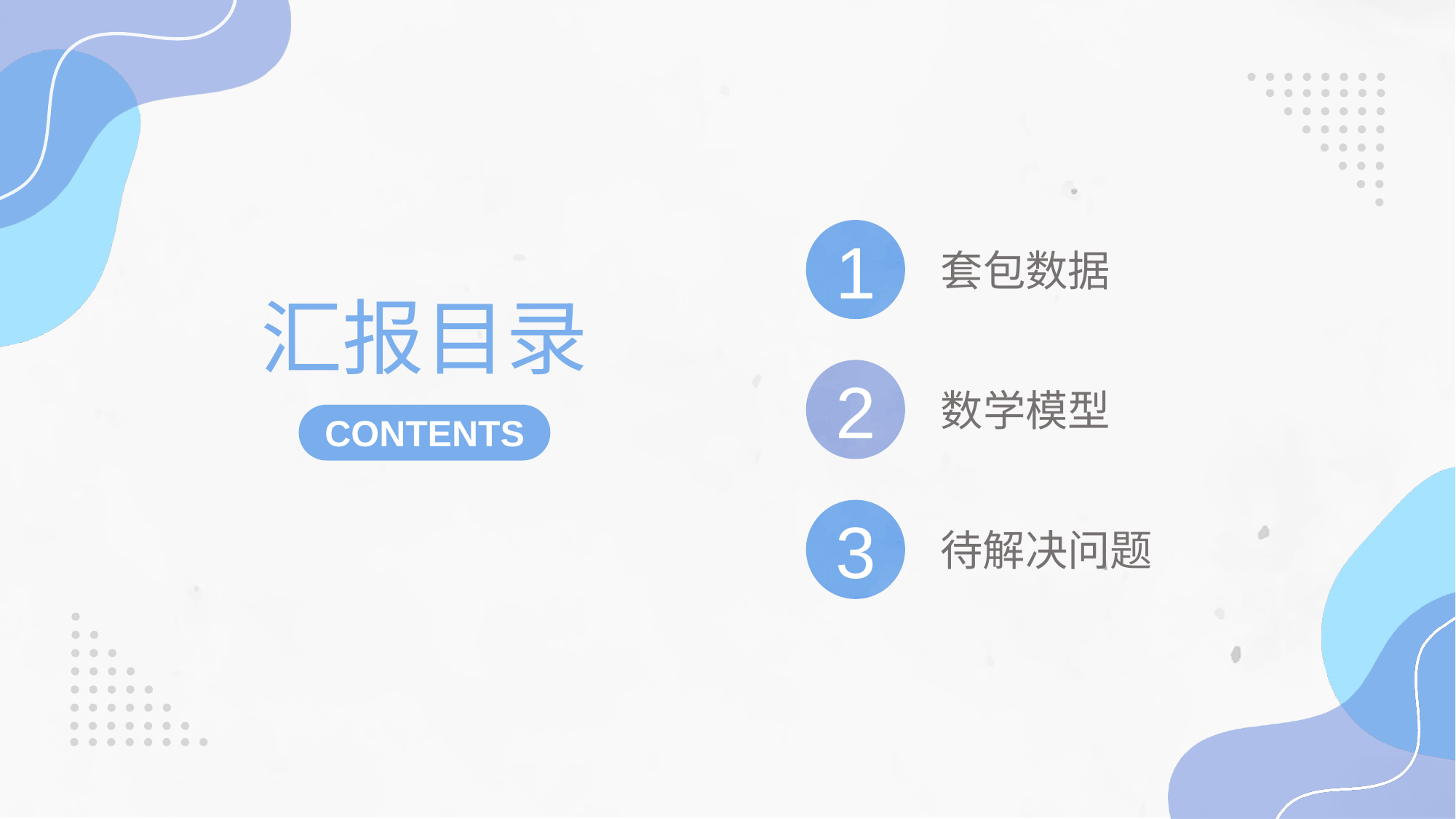

1
套包数据
2
数学模型
3
待解决问题
汇报目录

CONTENTS